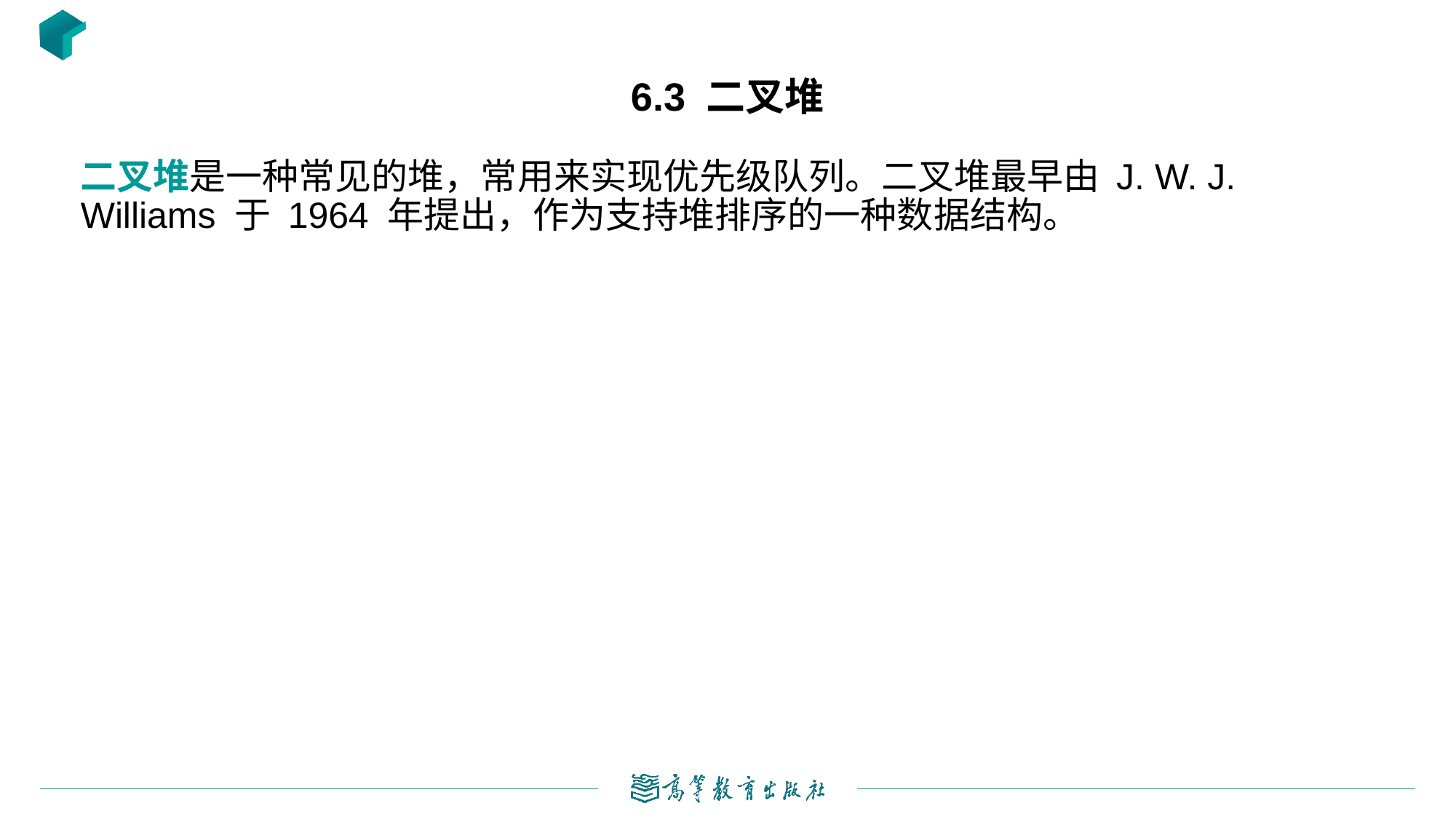

# 6.3 二叉堆
二叉堆是一种常见的堆，常用来实现优先级队列。二叉堆最早由 J. W. J. Williams 于 1964 年提出，作为支持堆排序的一种数据结构。